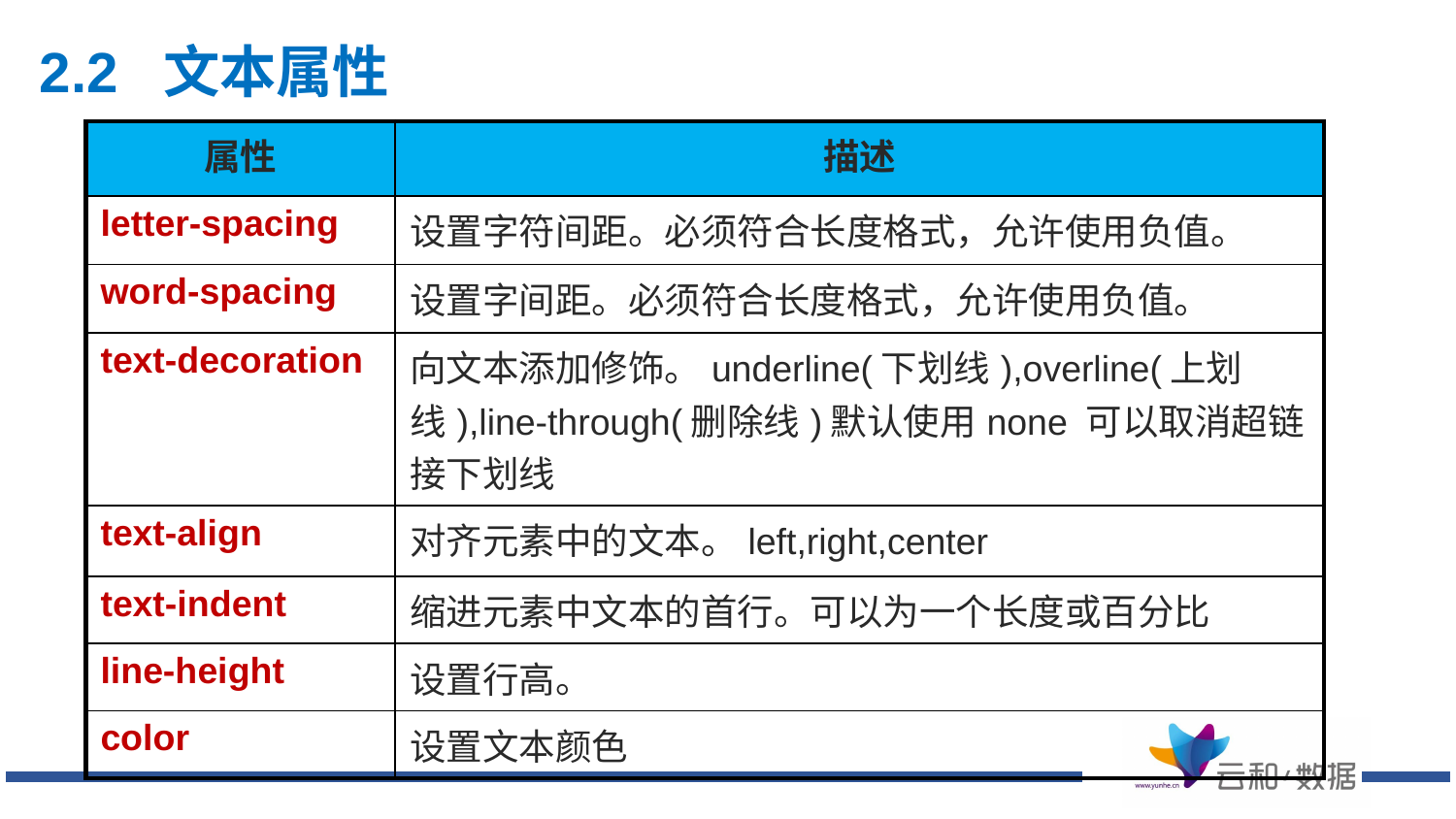

# 2.2  文本属性
| 属性 | 描述 |
| --- | --- |
| letter-spacing | 设置字符间距。必须符合长度格式，允许使用负值。 |
| word-spacing | 设置字间距。必须符合长度格式，允许使用负值。 |
| text-decoration | 向文本添加修饰。underline(下划线),overline(上划线),line-through(删除线)默认使用none 可以取消超链接下划线 |
| text-align | 对齐元素中的文本。left,right,center |
| text-indent | 缩进元素中文本的首行。可以为一个长度或百分比 |
| line-height | 设置行高。 |
| color | 设置文本颜色 |
11